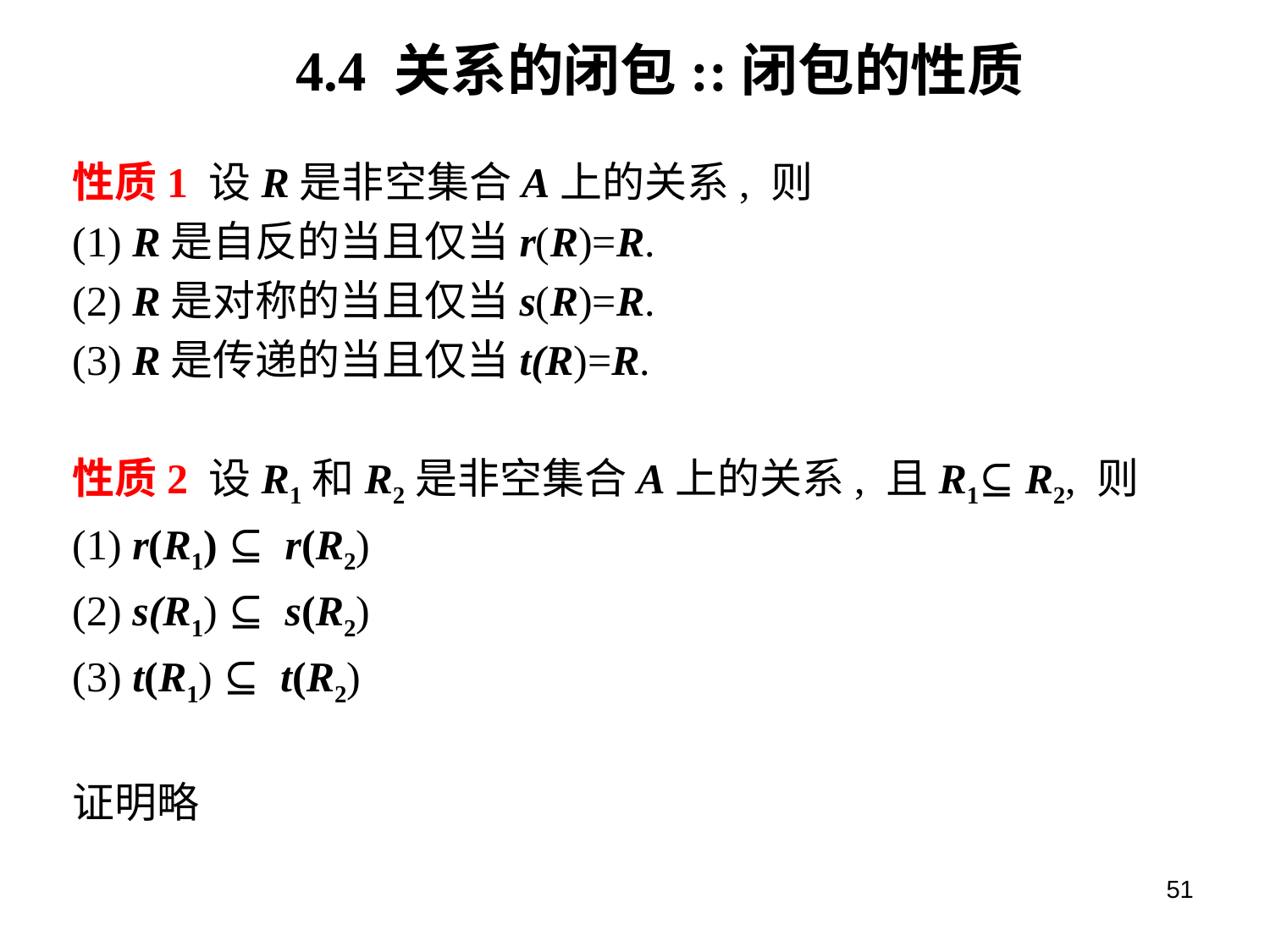

# 4.4 关系的闭包::闭包的性质
性质1 设R是非空集合A上的关系, 则
(1) R是自反的当且仅当r(R)=R.
(2) R是对称的当且仅当s(R)=R.
(3) R是传递的当且仅当t(R)=R.

性质2 设R1和R2是非空集合A上的关系, 且R1⊆ R2, 则
(1) r(R1) ⊆  r(R2)
(2) s(R1) ⊆  s(R2)
(3) t(R1) ⊆  t(R2)

证明略
51